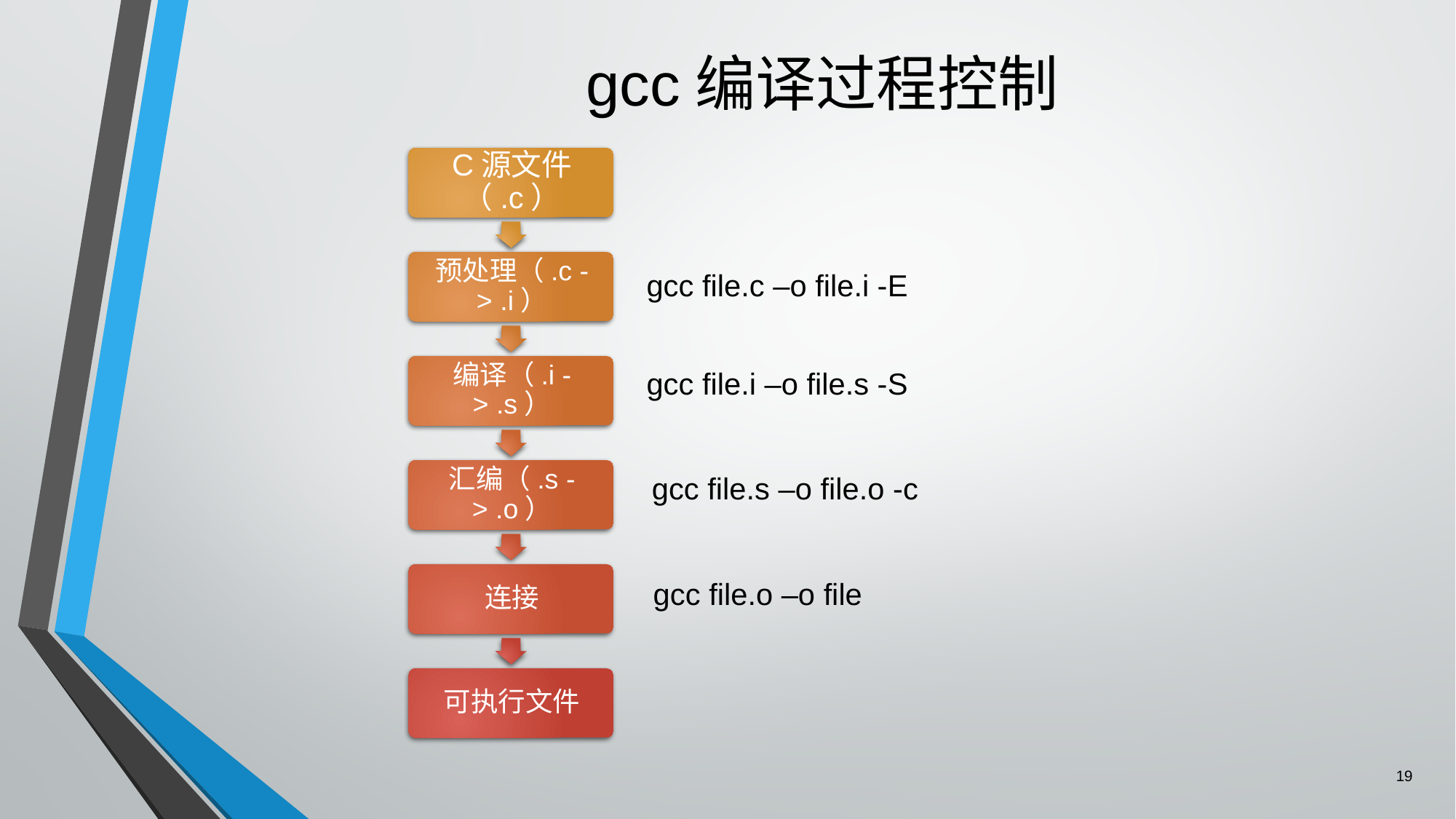

# gcc编译过程控制
C源文件（.c）

预处理（.c -> .i）

编译（.i -> .s）

汇编（.s -> .o）

连接

可执行文件

gcc file.c –o file.i -E
gcc file.i –o file.s -S
gcc file.s –o file.o -c
gcc file.o –o file
19